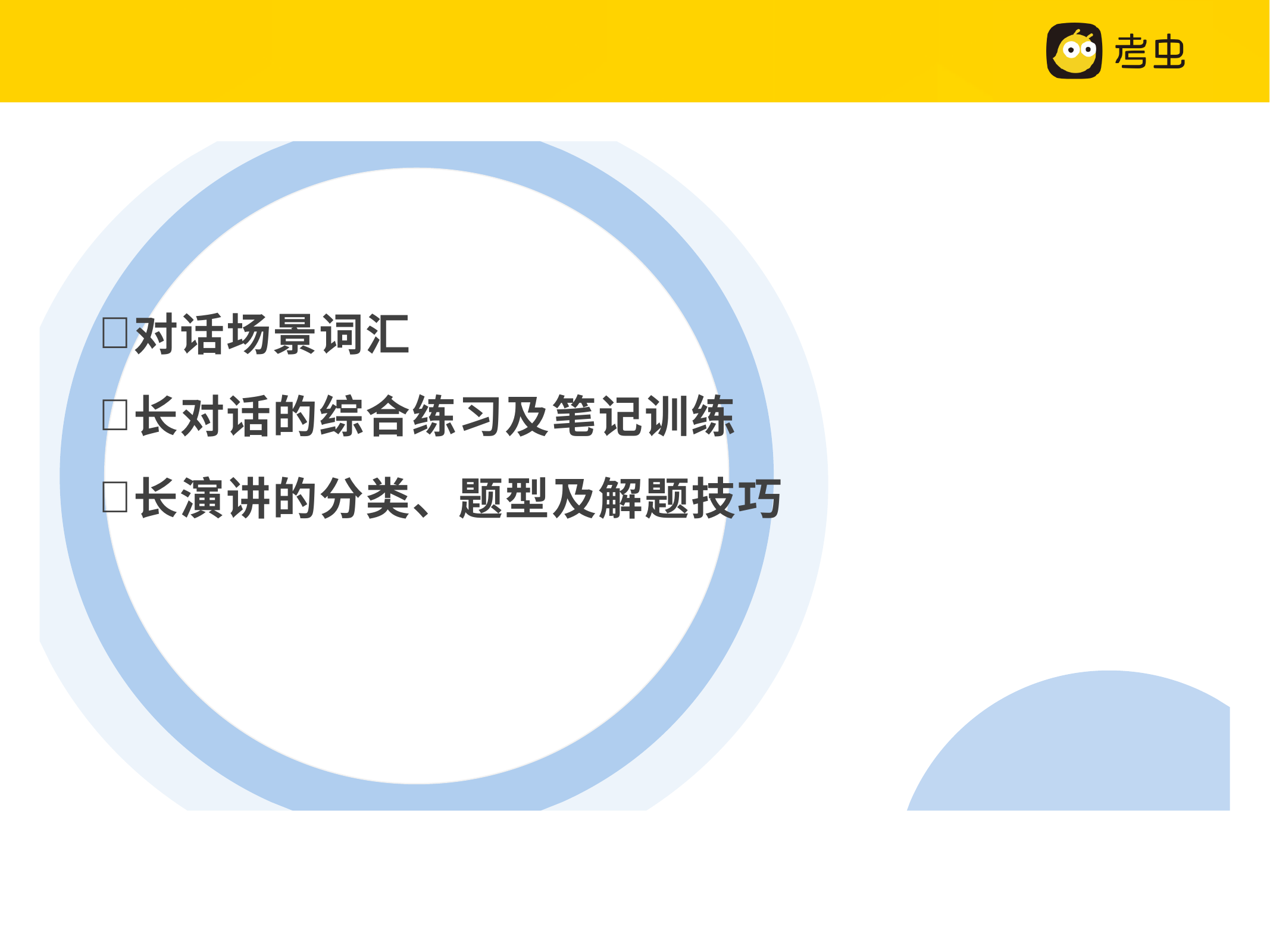

对话场景词汇
长对话的综合练习及笔记训练
长演讲的分类、题型及解题技巧